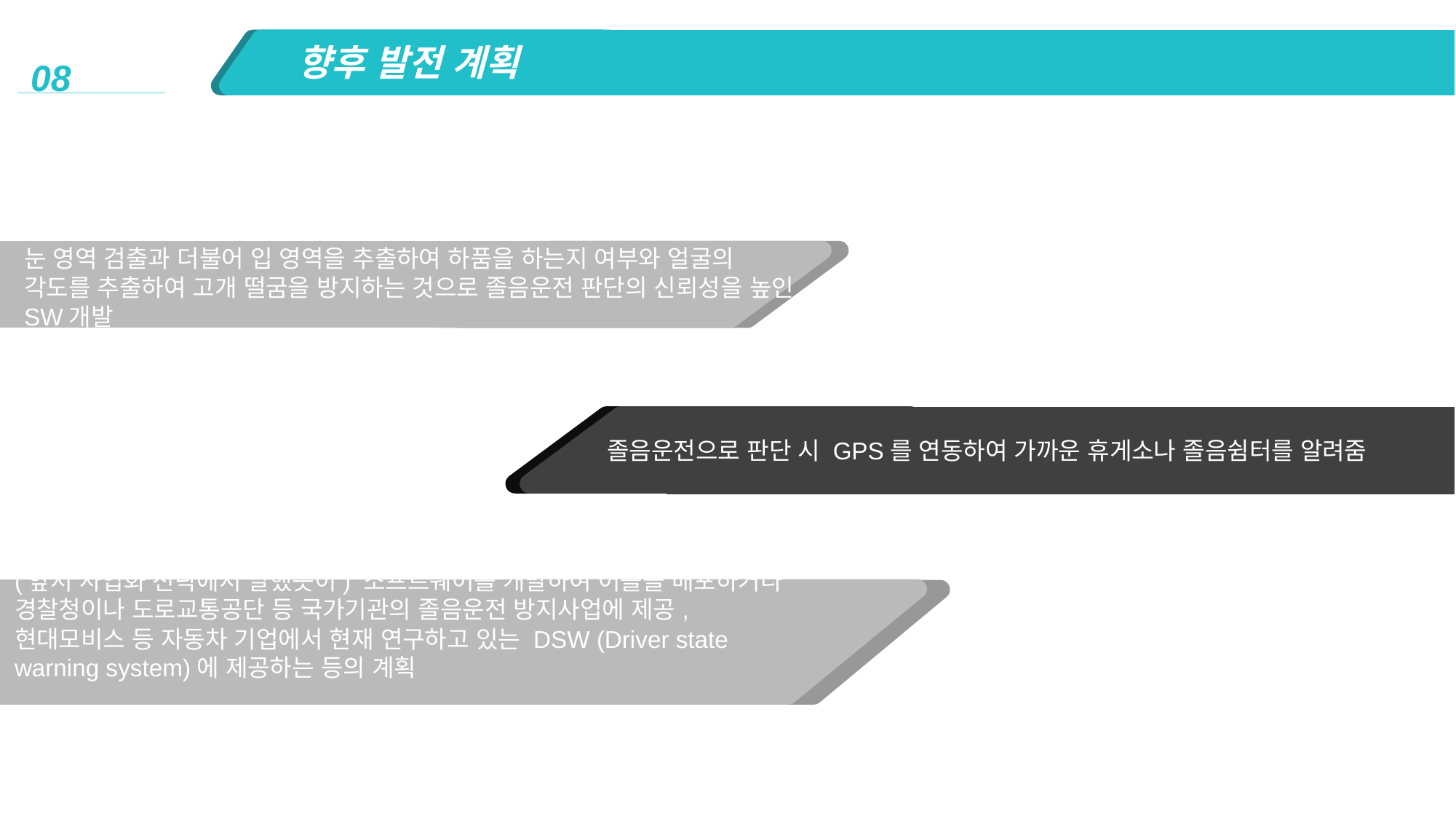

향후 발전 계획

08

눈 영역 검출과 더불어 입 영역을 추출하여 하품을 하는지 여부와 얼굴의 각도를 추출하여 고개 떨굼을 방지하는 것으로 졸음운전 판단의 신뢰성을 높인 SW개발

졸음운전으로 판단 시 GPS를 연동하여 가까운 휴게소나 졸음쉼터를 알려줌
(앞서 사업화 전략에서 말했듯이) 소프트웨어를 개발하여 어플을 배포하거나 경찰청이나 도로교통공단 등 국가기관의 졸음운전 방지사업에 제공, 현대모비스 등 자동차 기업에서 현재 연구하고 있는 DSW (Driver state warning system)에 제공하는 등의 계획